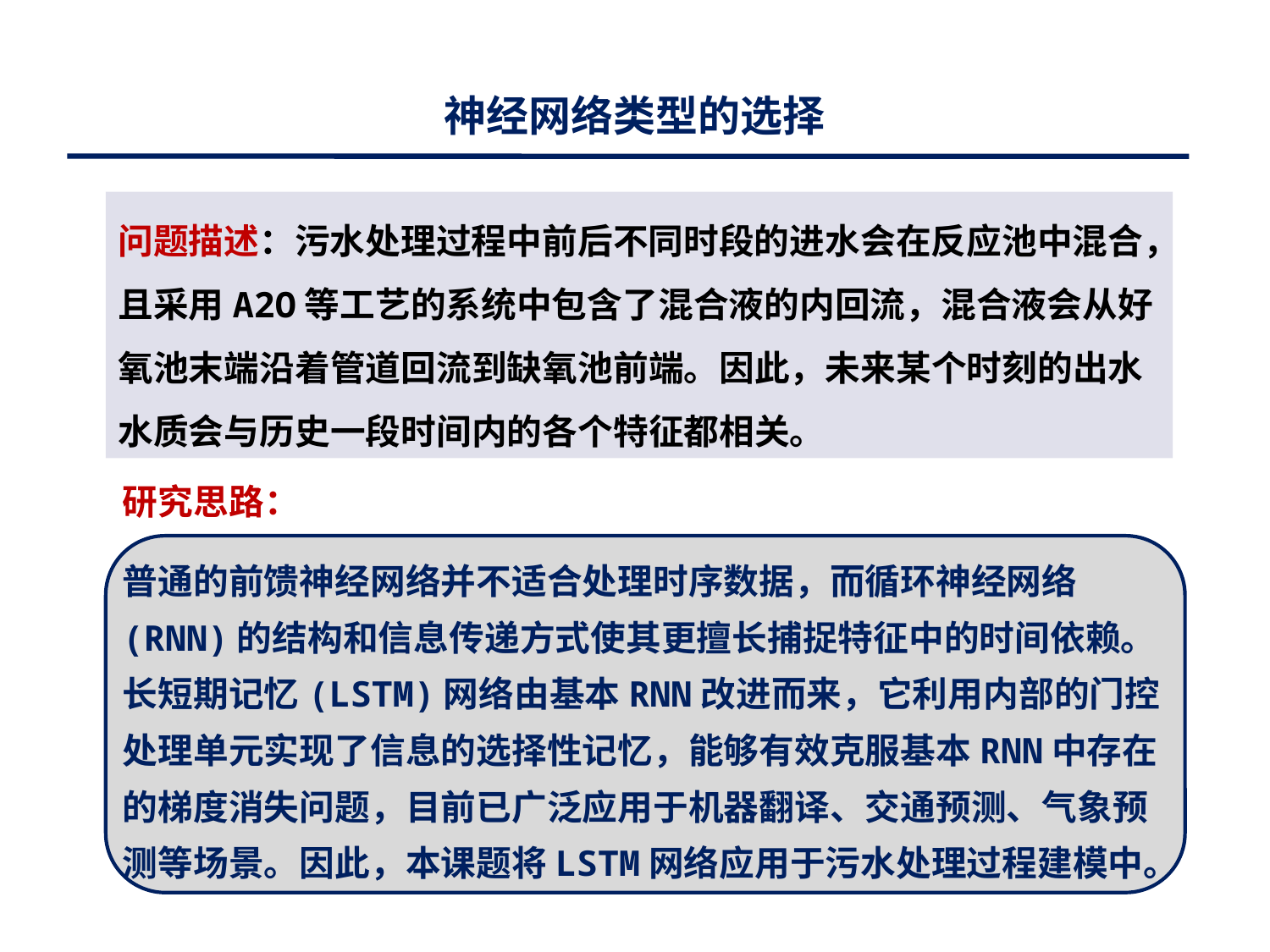

神经网络类型的选择
问题描述：污水处理过程中前后不同时段的进水会在反应池中混合，且采用A2O等工艺的系统中包含了混合液的内回流，混合液会从好氧池末端沿着管道回流到缺氧池前端。因此，未来某个时刻的出水水质会与历史一段时间内的各个特征都相关。
研究思路：

普通的前馈神经网络并不适合处理时序数据，而循环神经网络(RNN)的结构和信息传递方式使其更擅长捕捉特征中的时间依赖。长短期记忆(LSTM)网络由基本RNN改进而来，它利用内部的门控处理单元实现了信息的选择性记忆，能够有效克服基本RNN中存在的梯度消失问题，目前已广泛应用于机器翻译、交通预测、气象预测等场景。因此，本课题将LSTM网络应用于污水处理过程建模中。